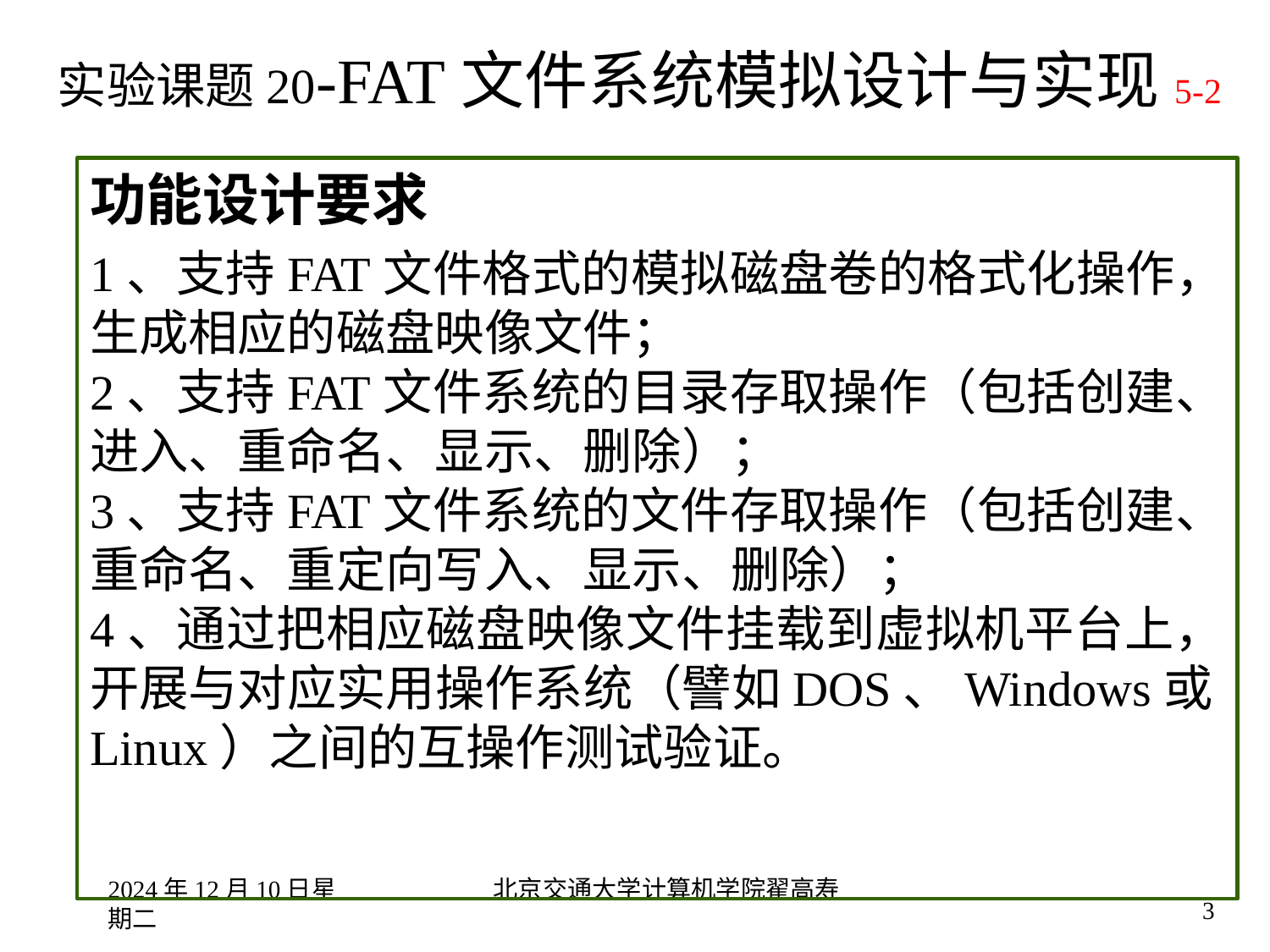

# 实验课题20-FAT文件系统模拟设计与实现5-2
功能设计要求
1、支持FAT文件格式的模拟磁盘卷的格式化操作，生成相应的磁盘映像文件；
2、支持FAT文件系统的目录存取操作（包括创建、进入、重命名、显示、删除）；
3、支持FAT文件系统的文件存取操作（包括创建、重命名、重定向写入、显示、删除）；
4、通过把相应磁盘映像文件挂载到虚拟机平台上，开展与对应实用操作系统（譬如DOS、Windows或Linux）之间的互操作测试验证。
2024年12月10日星期二
北京交通大学计算机学院翟高寿
3